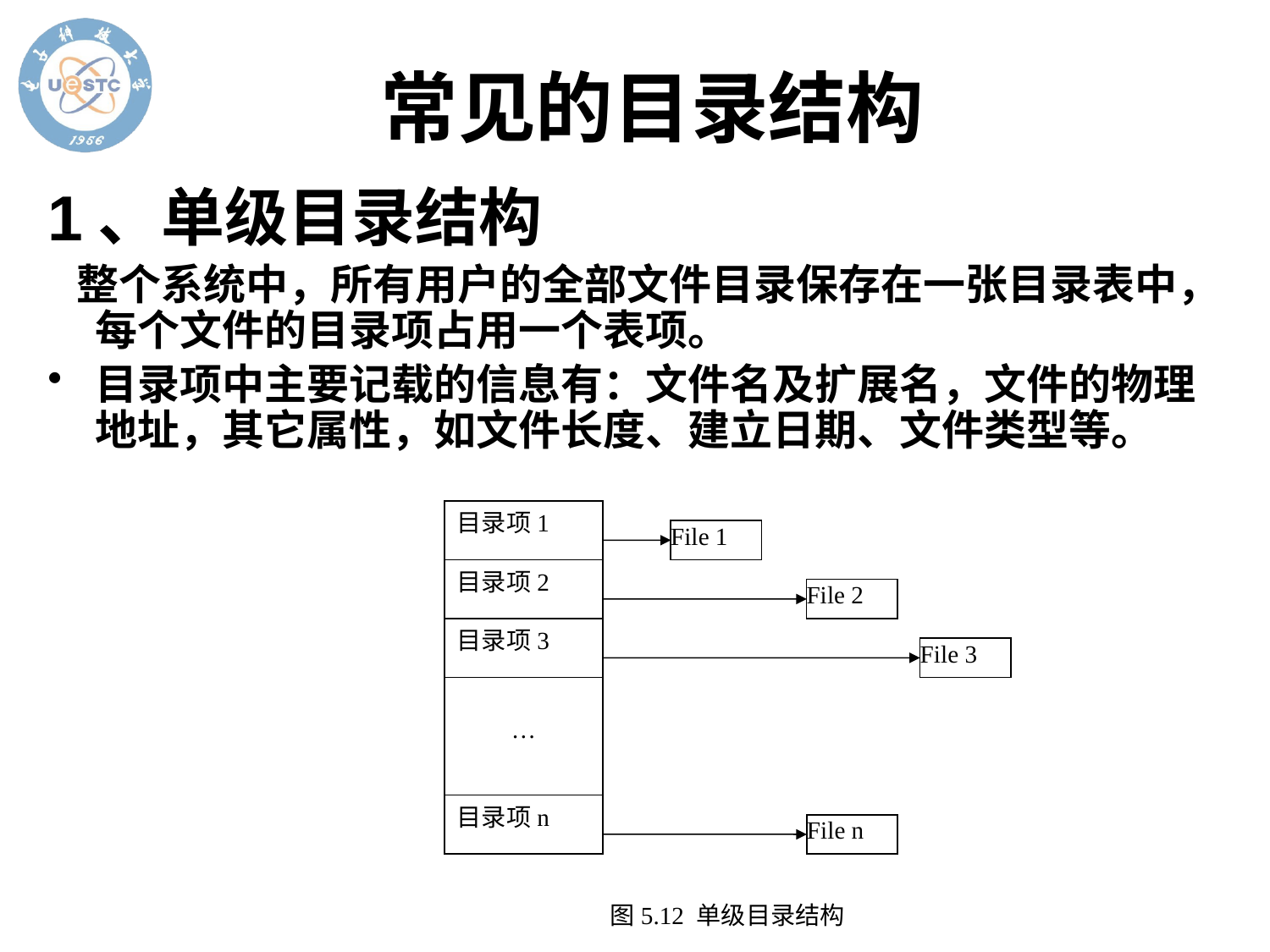

# 常见的目录结构
1、单级目录结构
  整个系统中，所有用户的全部文件目录保存在一张目录表中，每个文件的目录项占用一个表项。
目录项中主要记载的信息有：文件名及扩展名，文件的物理地址，其它属性，如文件长度、建立日期、文件类型等。
目录项1
File 1

目录项2
File 2

目录项3
File 3

…
目录项n
File n

图5.12 单级目录结构